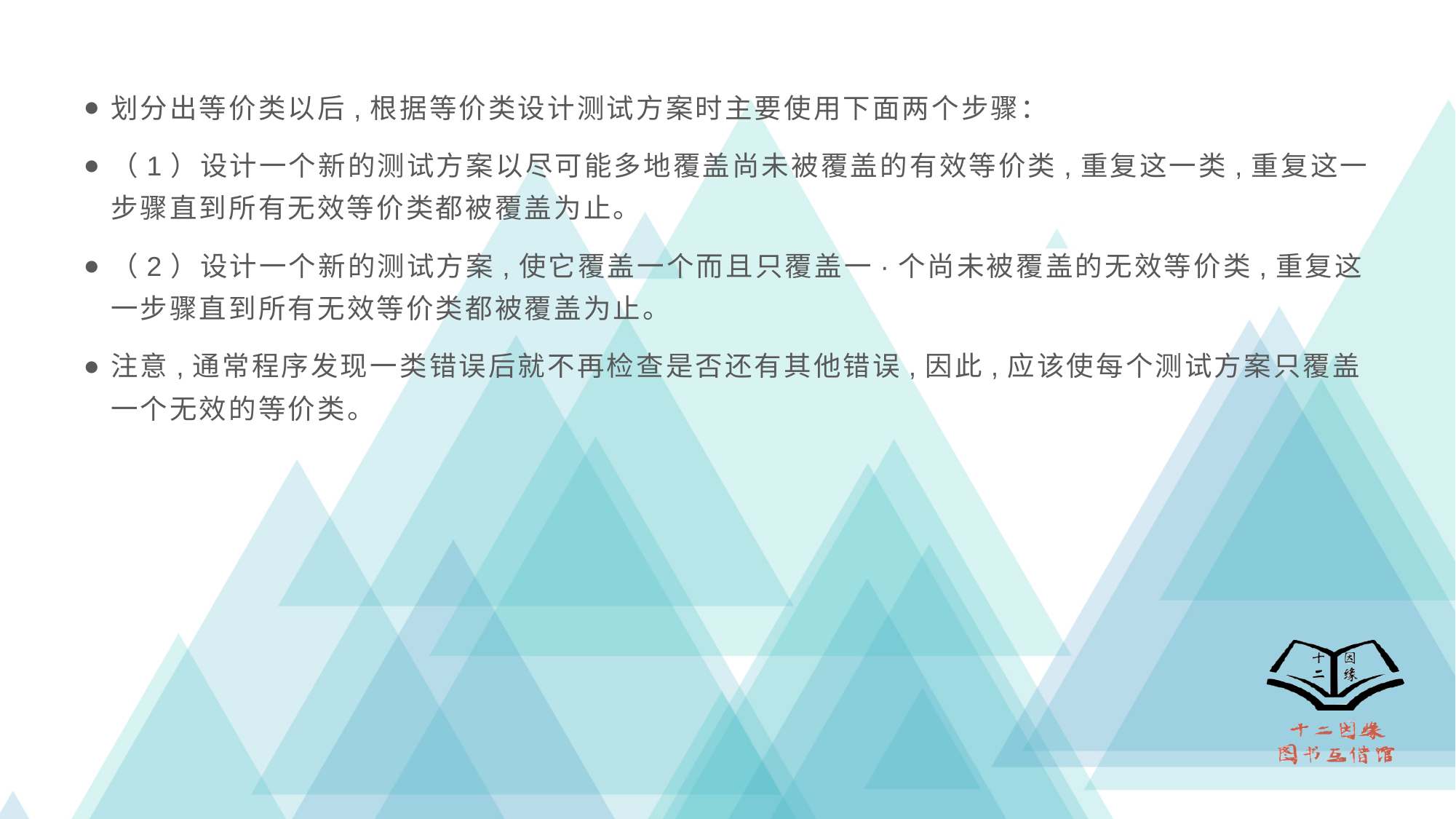

划分出等价类以后,根据等价类设计测试方案时主要使用下面两个步骤：
（1）设计一个新的测试方案以尽可能多地覆盖尚未被覆盖的有效等价类,重复这一类,重复这一步骤直到所有无效等价类都被覆盖为止。
（2）设计一个新的测试方案,使它覆盖一个而且只覆盖一·个尚未被覆盖的无效等价类,重复这一步骤直到所有无效等价类都被覆盖为止。
注意,通常程序发现一类错误后就不再检查是否还有其他错误,因此,应该使每个测试方案只覆盖一个无效的等价类。